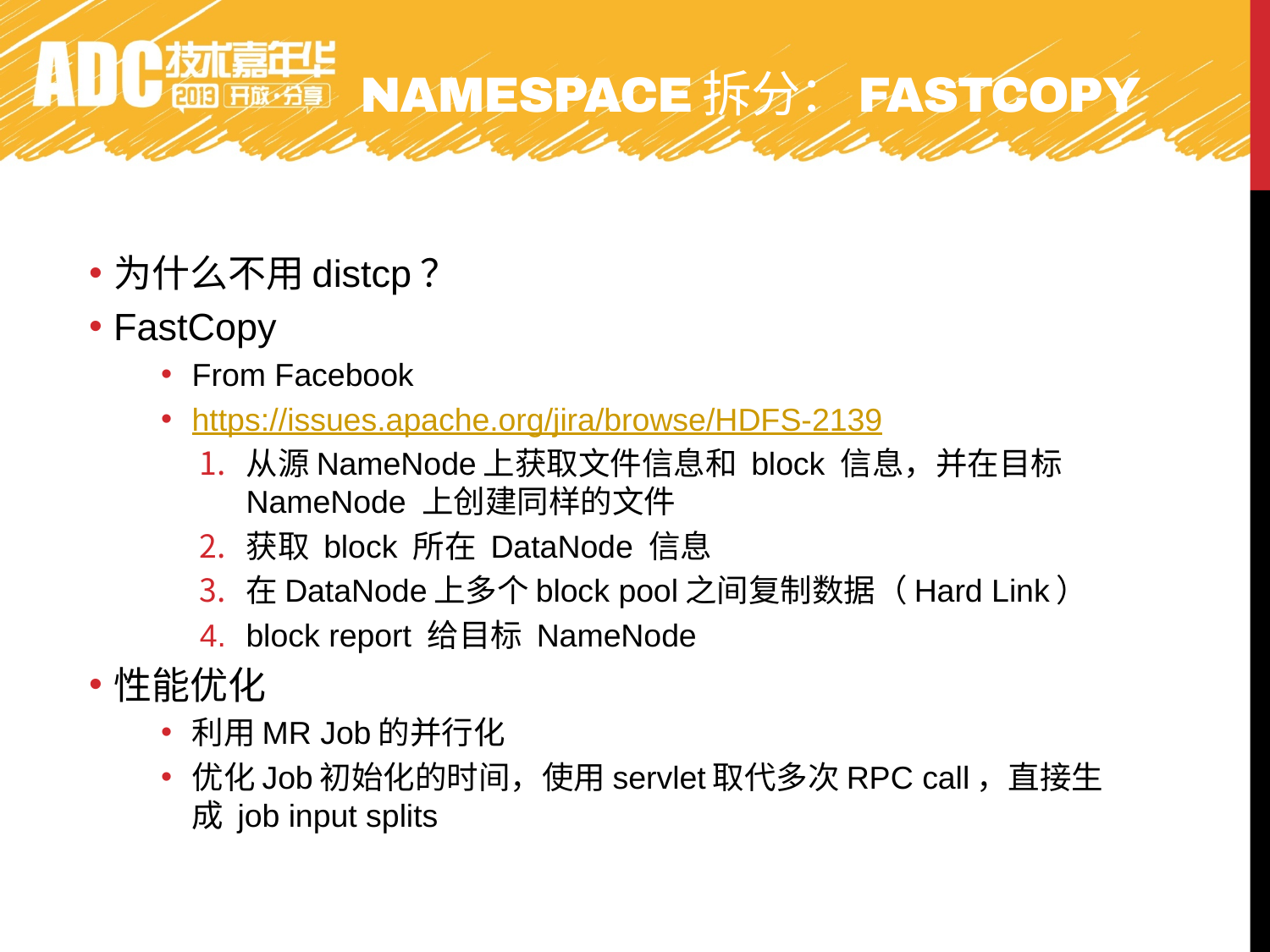

# Namespace拆分：Fastcopy
为什么不用distcp？
FastCopy
From Facebook
https://issues.apache.org/jira/browse/HDFS-2139
从源NameNode上获取文件信息和 block 信息，并在目标 NameNode 上创建同样的文件
获取 block 所在 DataNode 信息
在DataNode上多个block pool之间复制数据（Hard Link）
block report 给目标 NameNode
性能优化
利用MR Job的并行化
优化Job初始化的时间，使用servlet取代多次RPC call，直接生成 job input splits